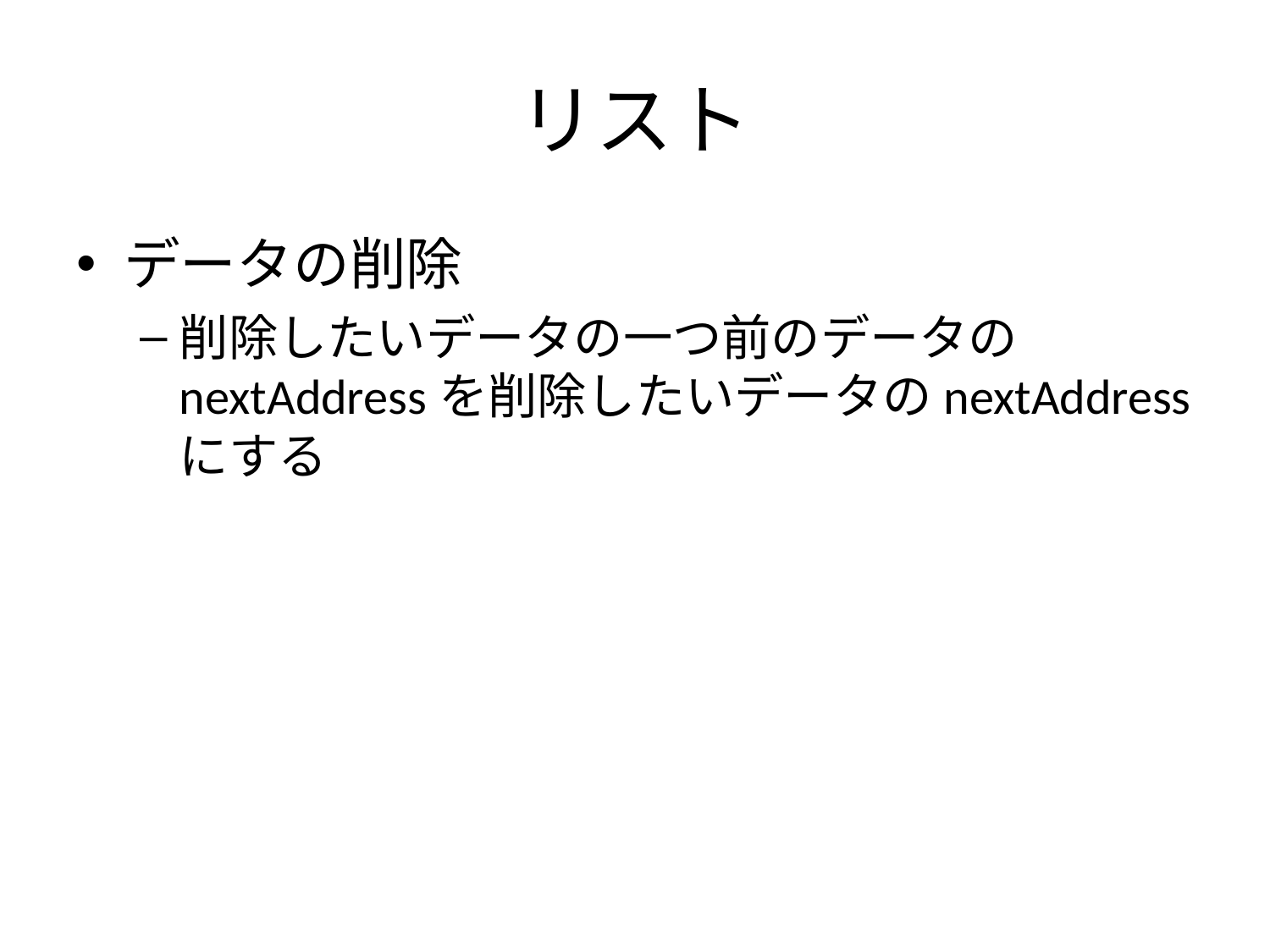

# リスト
データの削除
削除したいデータの一つ前のデータのnextAddressを削除したいデータのnextAddressにする